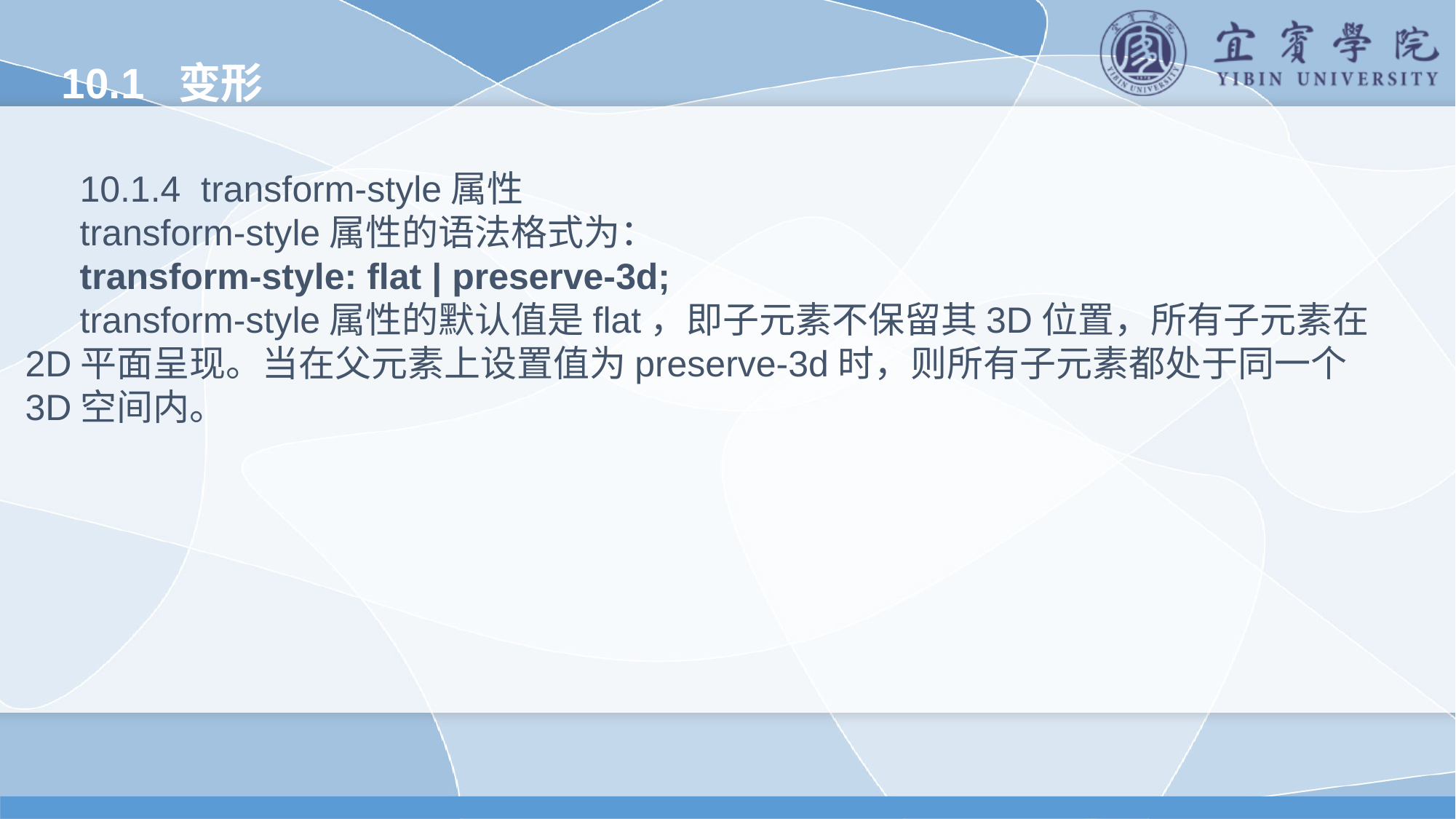

10.1  变形
10.1.4  transform-style属性
transform-style属性的语法格式为：
transform-style: flat | preserve-3d;
transform-style属性的默认值是flat，即子元素不保留其3D位置，所有子元素在2D平面呈现。当在父元素上设置值为preserve-3d时，则所有子元素都处于同一个3D空间内。